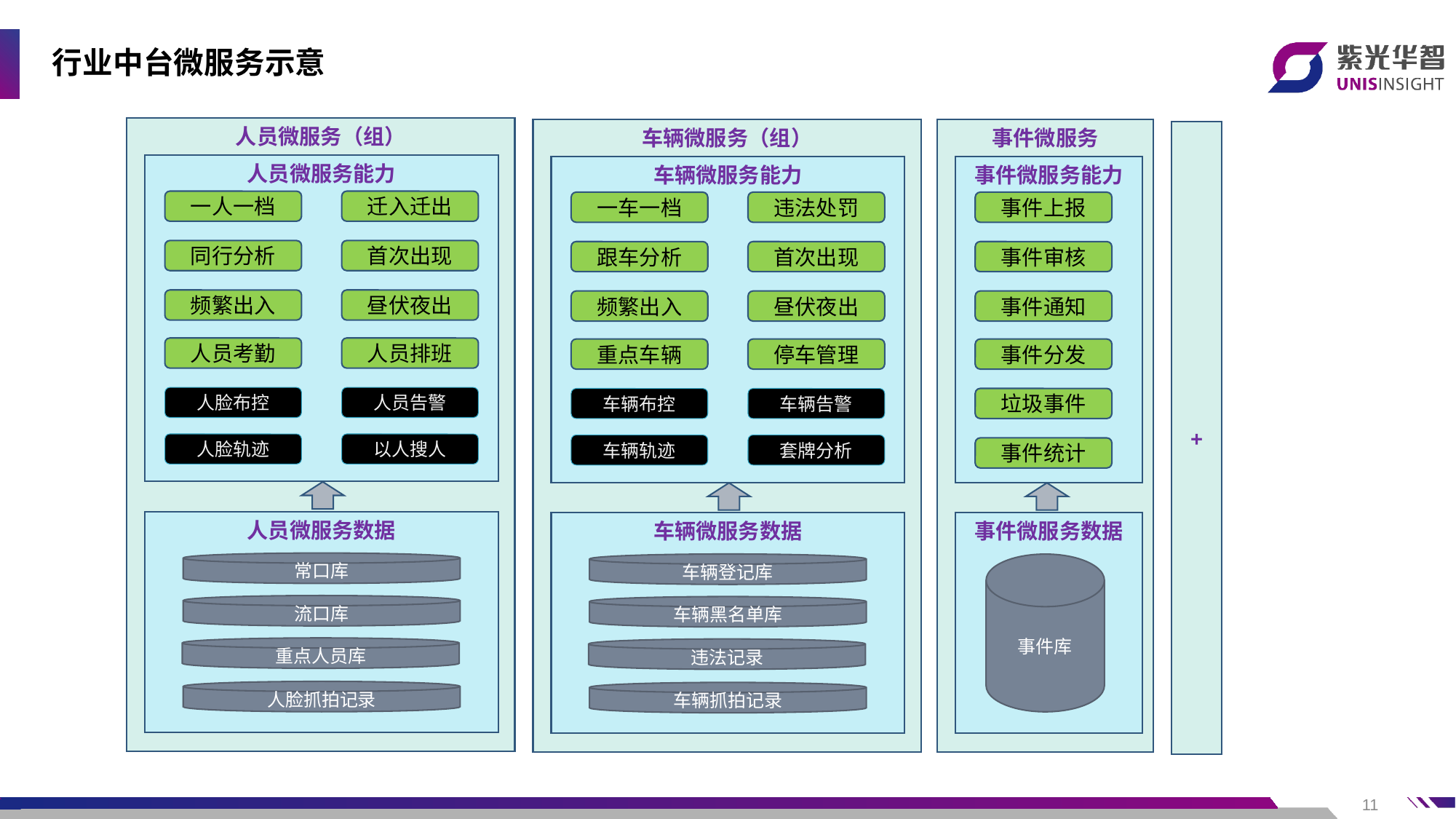

# 行业中台微服务示意
人员微服务（组）
车辆微服务（组）
事件微服务
+
人员微服务能力
车辆微服务能力
事件微服务能力
一人一档
迁入迁出
一车一档
违法处罚
事件上报
同行分析
首次出现
跟车分析
首次出现
事件审核
频繁出入
昼伏夜出
频繁出入
昼伏夜出
事件通知
人员考勤
人员排班
重点车辆
停车管理
事件分发
人脸布控
人员告警
车辆布控
车辆告警
垃圾事件
人脸轨迹
以人搜人
车辆轨迹
套牌分析
事件统计

人员微服务数据
车辆微服务数据
事件微服务数据
常口库
车辆登记库
事件库
流口库
车辆黑名单库
重点人员库
违法记录
人脸抓拍记录
车辆抓拍记录